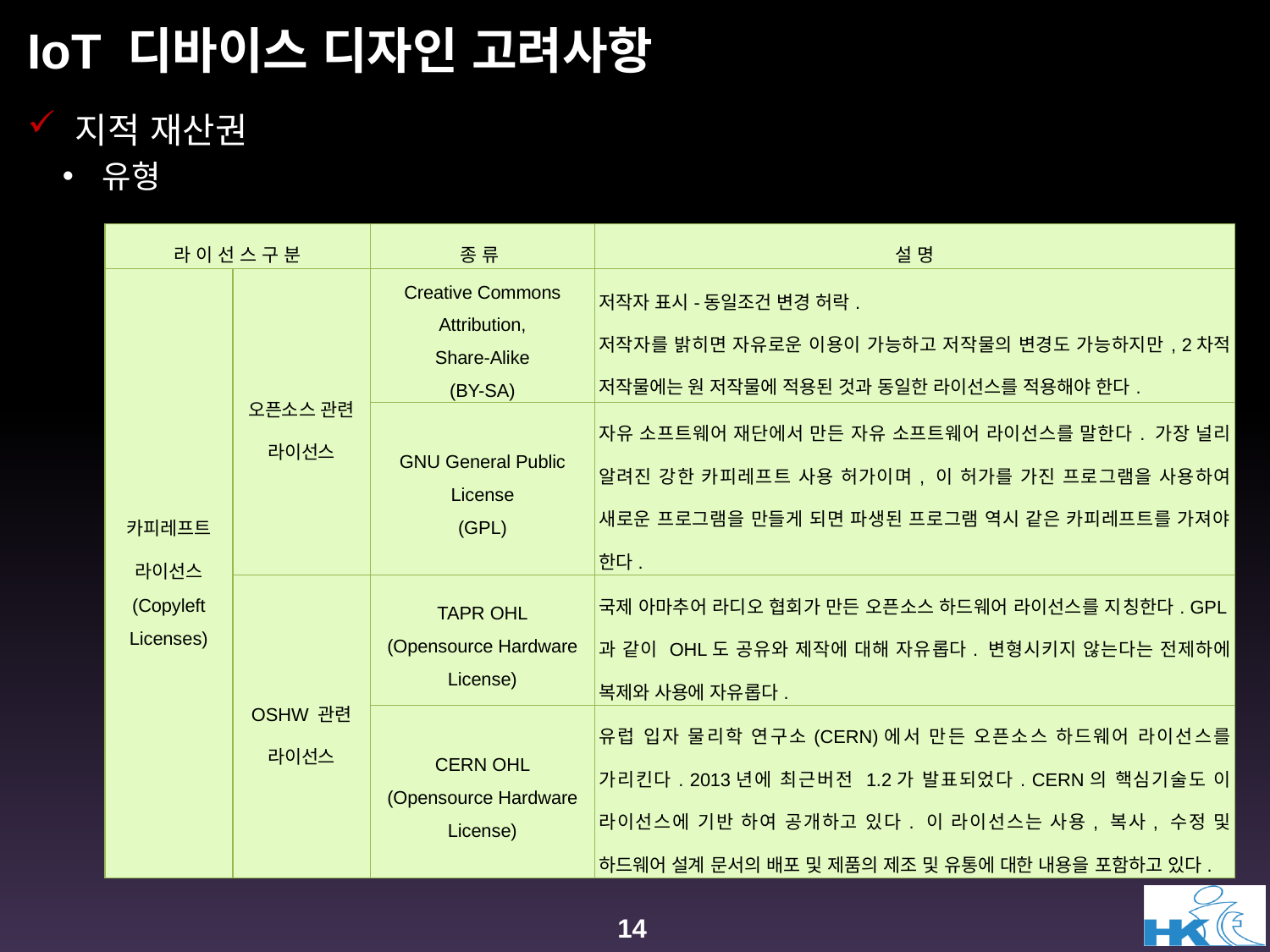

# IoT 디바이스 디자인 고려사항
지적 재산권
유형

| 라 이 선 스 구 분 |  | 종 류 | 설 명 |
| --- | --- | --- | --- |
| 카피레프트 라이선스 (Copyleft Licenses) | 오픈소스 관련 라이선스 | Creative Commons Attribution, Share-Alike (BY-SA) | 저작자 표시-동일조건 변경 허락. 저작자를 밝히면 자유로운 이용이 가능하고 저작물의 변경도 가능하지만, 2차적 저작물에는 원 저작물에 적용된 것과 동일한 라이선스를 적용해야 한다. |
|  |  | GNU General Public License (GPL) | 자유 소프트웨어 재단에서 만든 자유 소프트웨어 라이선스를 말한다. 가장 널리 알려진 강한 카피레프트 사용 허가이며, 이 허가를 가진 프로그램을 사용하여 새로운 프로그램을 만들게 되면 파생된 프로그램 역시 같은 카피레프트를 가져야 한다. |
|  | OSHW 관련 라이선스 | TAPR OHL (Opensource Hardware License) | 국제 아마추어 라디오 협회가 만든 오픈소스 하드웨어 라이선스를 지칭한다. GPL과 같이 OHL도 공유와 제작에 대해 자유롭다. 변형시키지 않는다는 전제하에 복제와 사용에 자유롭다. |
|  |  | CERN OHL (Opensource Hardware License) | 유럽 입자 물리학 연구소(CERN)에서 만든 오픈소스 하드웨어 라이선스를 가리킨다. 2013년에 최근버전 1.2가 발표되었다. CERN의 핵심기술도 이 라이선스에 기반 하여 공개하고 있다. 이 라이선스는 사용, 복사, 수정 및 하드웨어 설계 문서의 배포 및 제품의 제조 및 유통에 대한 내용을 포함하고 있다. |
14